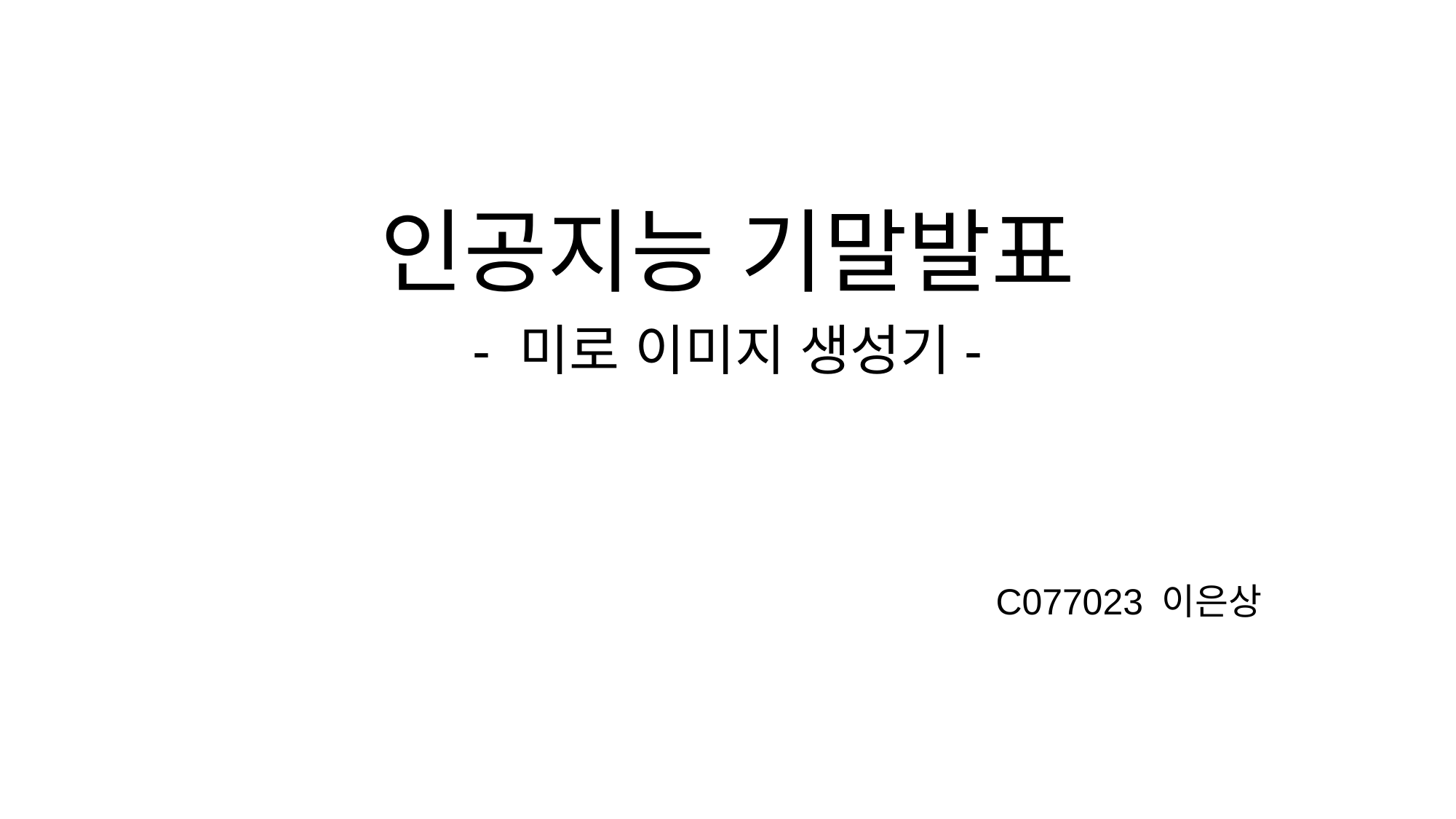

# 인공지능 기말발표 - 미로 이미지 생성기-
C077023 이은상